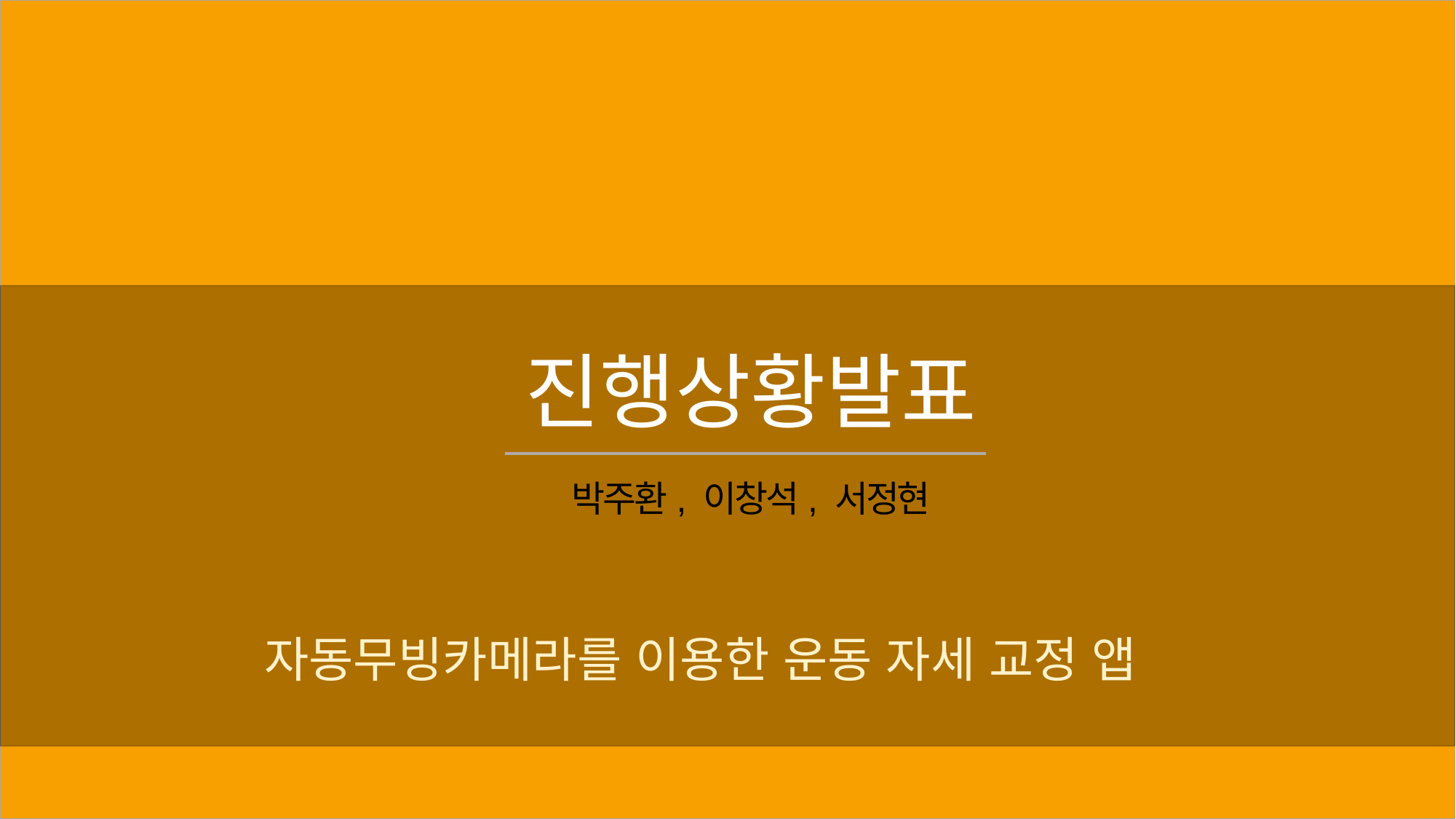

진행상황발표
박주환, 이창석, 서정현
자동무빙카메라를 이용한 운동 자세 교정 앱